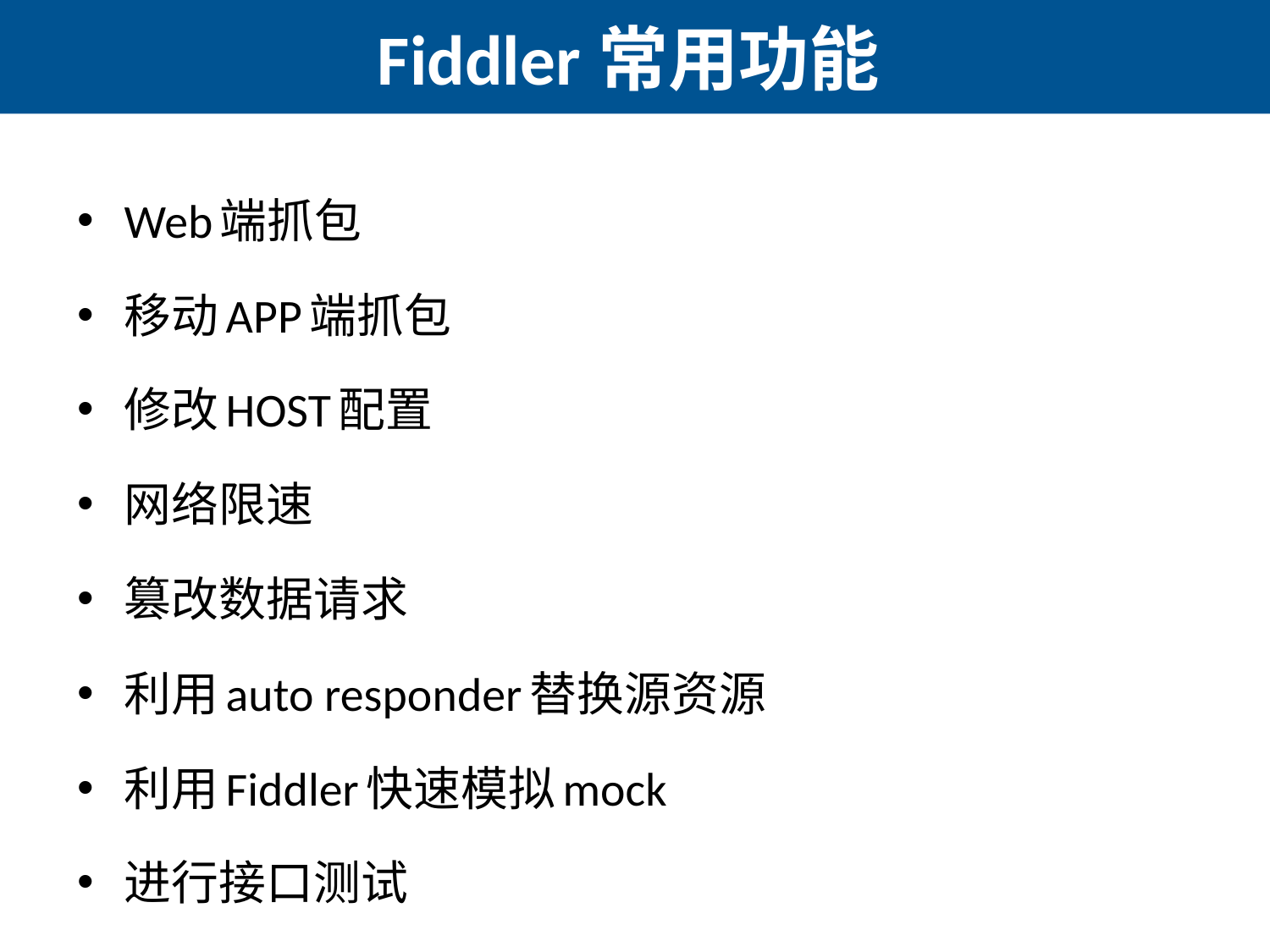

# Fiddler常用功能
Web端抓包
移动APP端抓包
修改HOST配置
网络限速
篡改数据请求
利用auto responder替换源资源
利用Fiddler快速模拟mock
进行接口测试